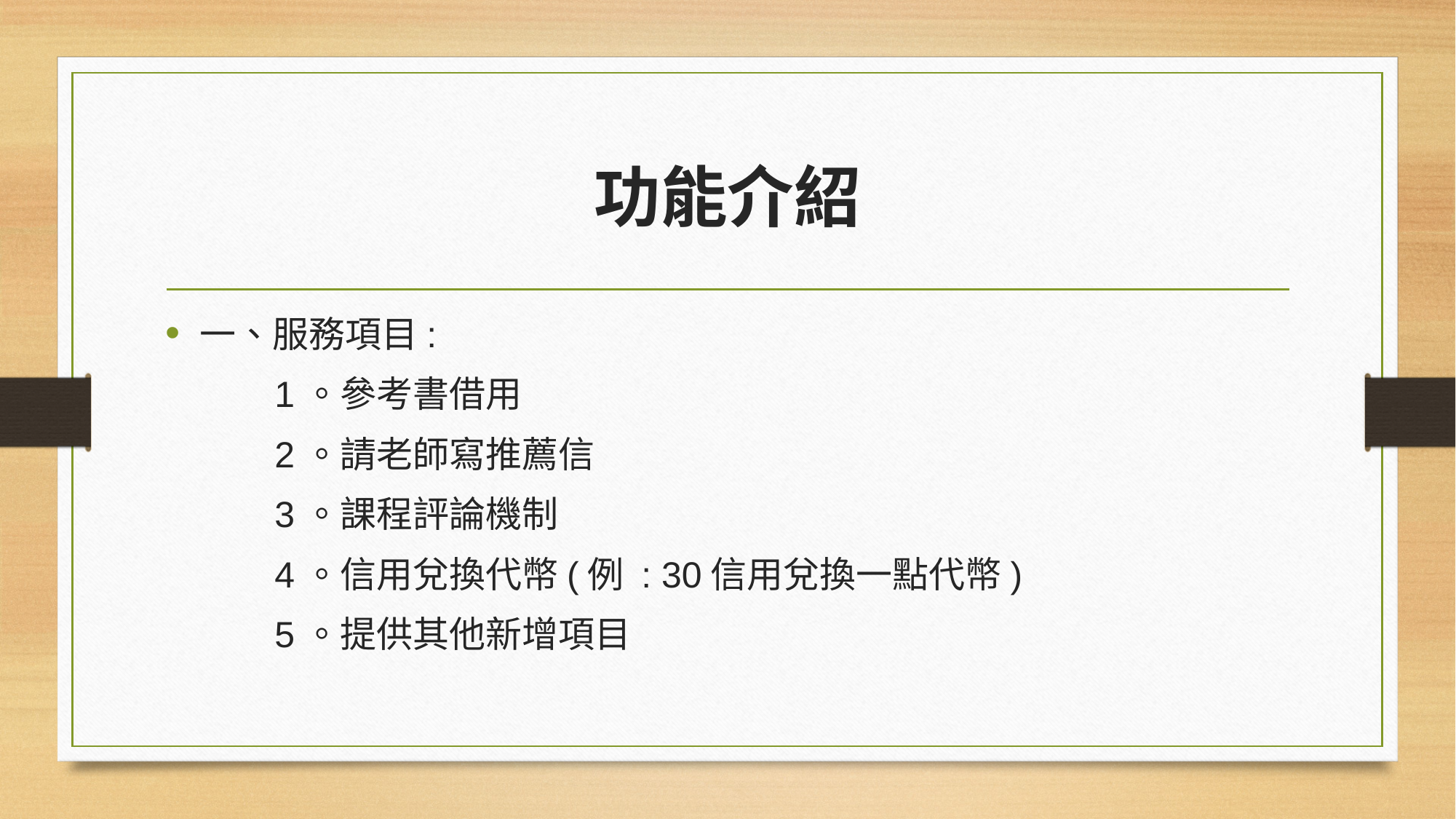

# 功能介紹
一、服務項目:
	1。參考書借用
	2。請老師寫推薦信
	3。課程評論機制
	4。信用兌換代幣(例 : 30信用兌換一點代幣)
	5。提供其他新增項目